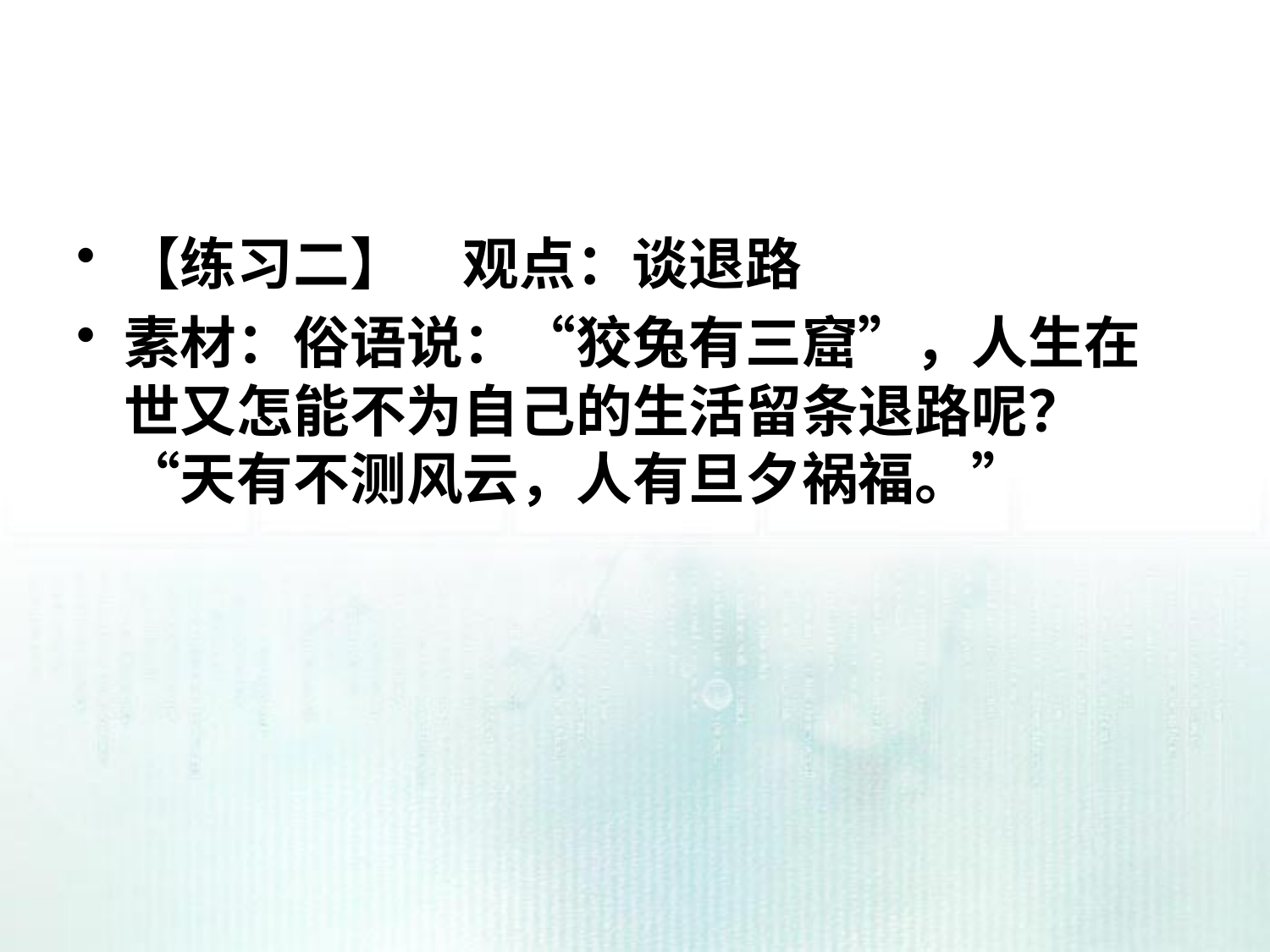

#
【练习二】　观点：谈退路
素材：俗语说：“狡兔有三窟”，人生在世又怎能不为自己的生活留条退路呢？“天有不测风云，人有旦夕祸福。”